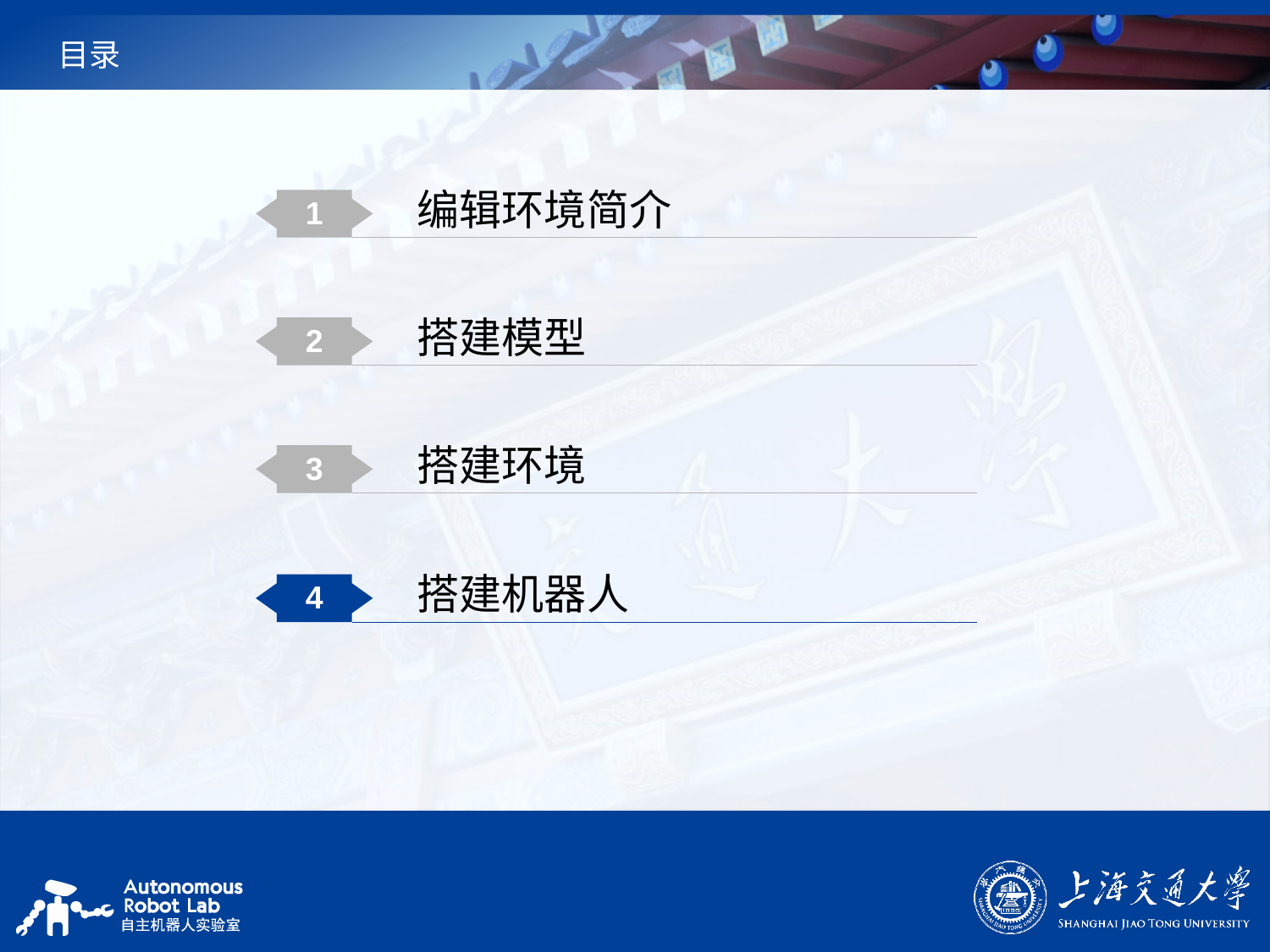

# 目录
编辑环境简介
1

搭建模型
2

搭建环境
3

搭建机器人
4